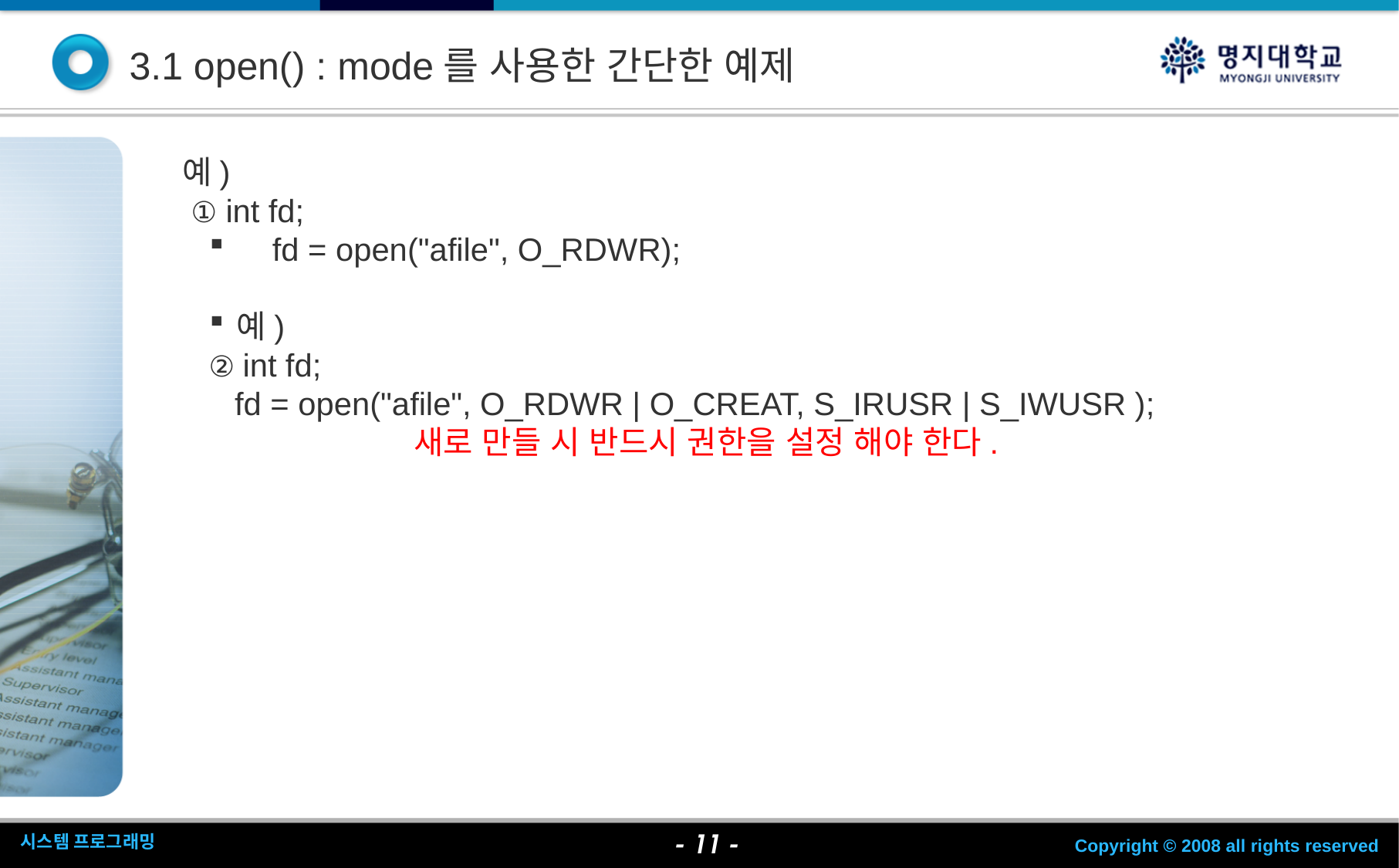

3.1 open() : mode를 사용한 간단한 예제
예)
 ① int fd;
    fd = open("afile", O_RDWR);

예)
   ② int fd;
      fd = open("afile", O_RDWR | O_CREAT, S_IRUSR | S_IWUSR );
		새로 만들 시 반드시 권한을 설정 해야 한다.
- 11 -